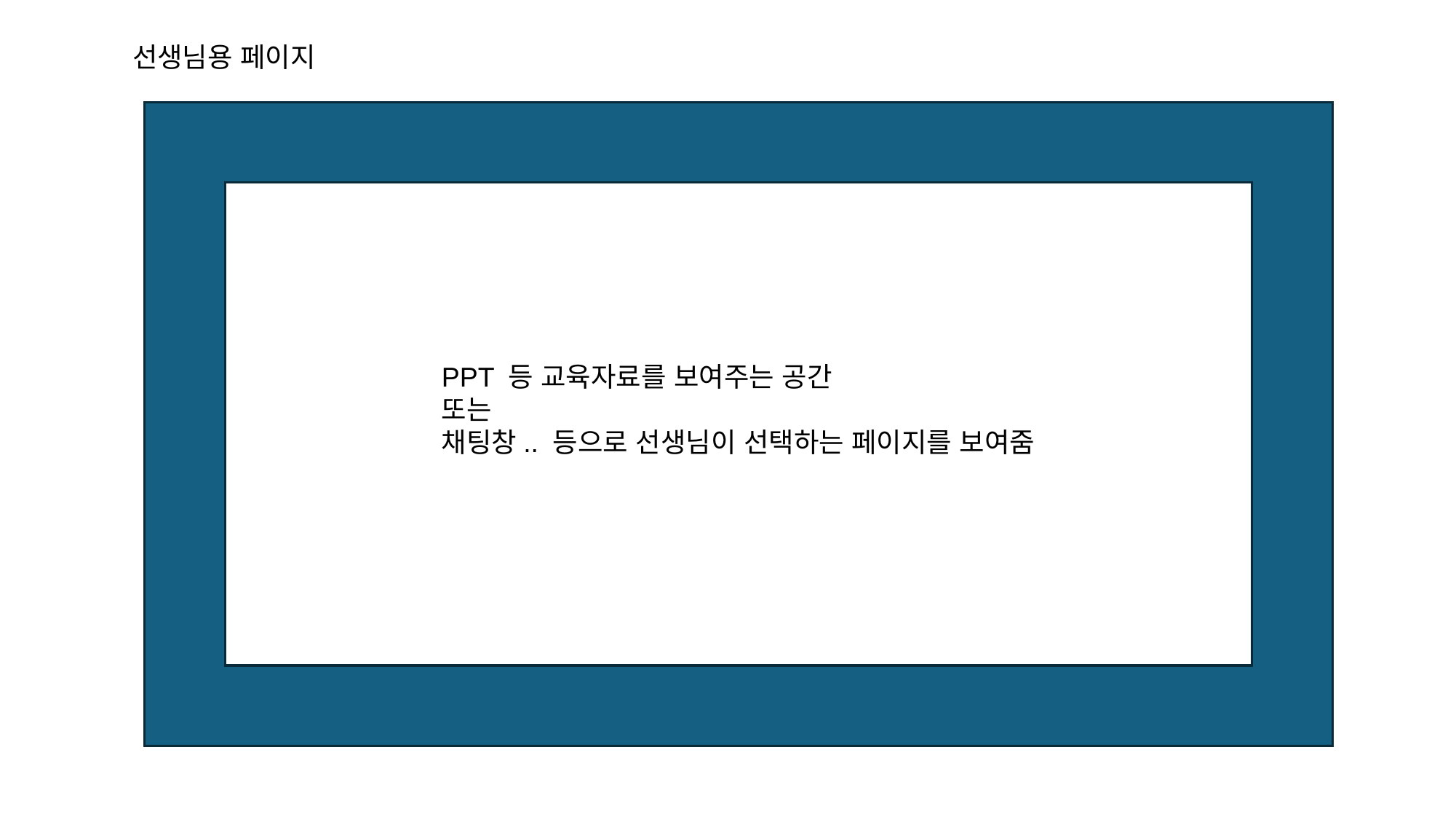

선생님용 페이지

PPT 등 교육자료를 보여주는 공간
또는
채팅창.. 등으로 선생님이 선택하는 페이지를 보여줌